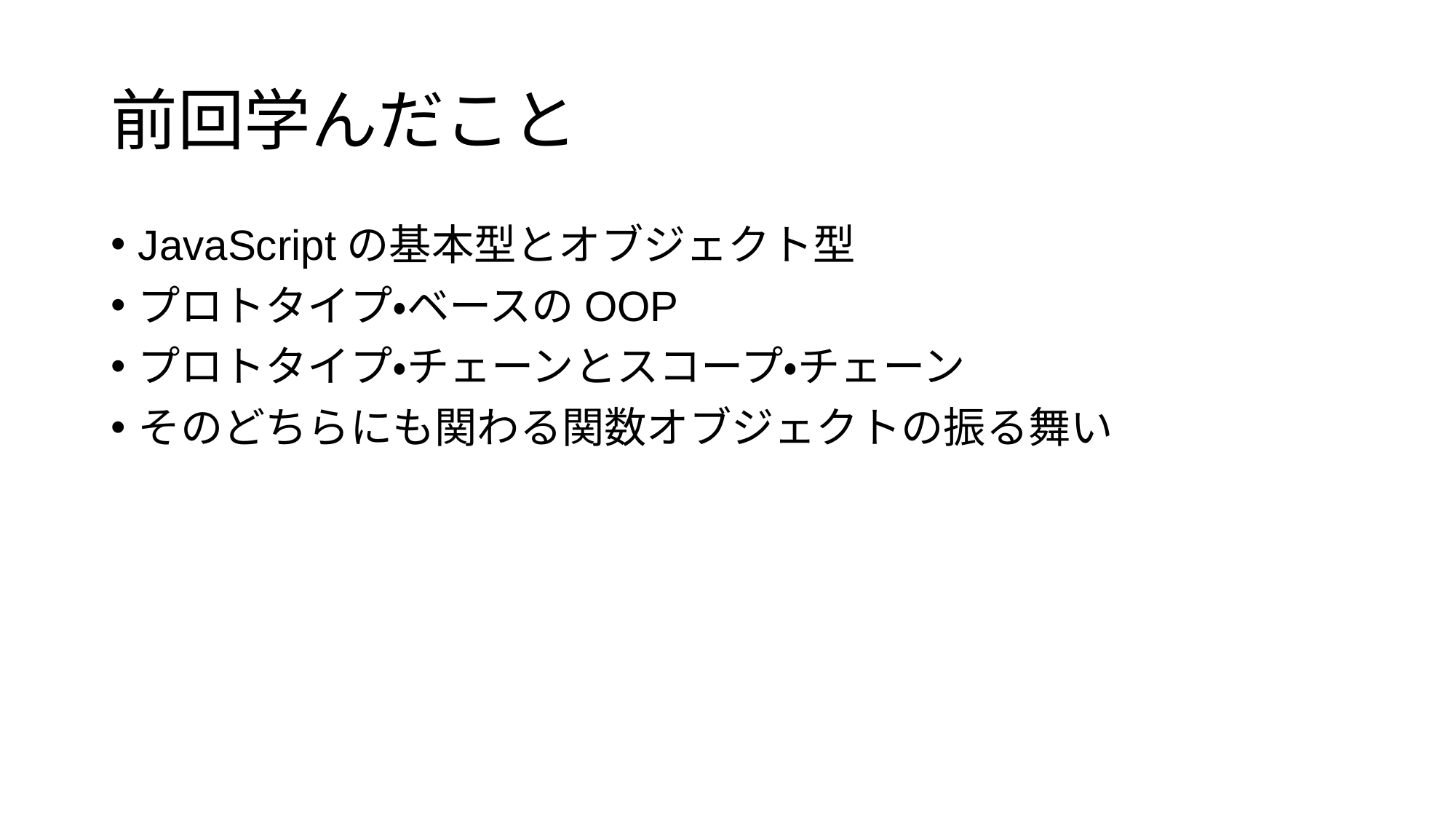

# 前回学んだこと
JavaScriptの基本型とオブジェクト型
プロトタイプ・ベースのOOP
プロトタイプ・チェーンとスコープ・チェーン
そのどちらにも関わる関数オブジェクトの振る舞い